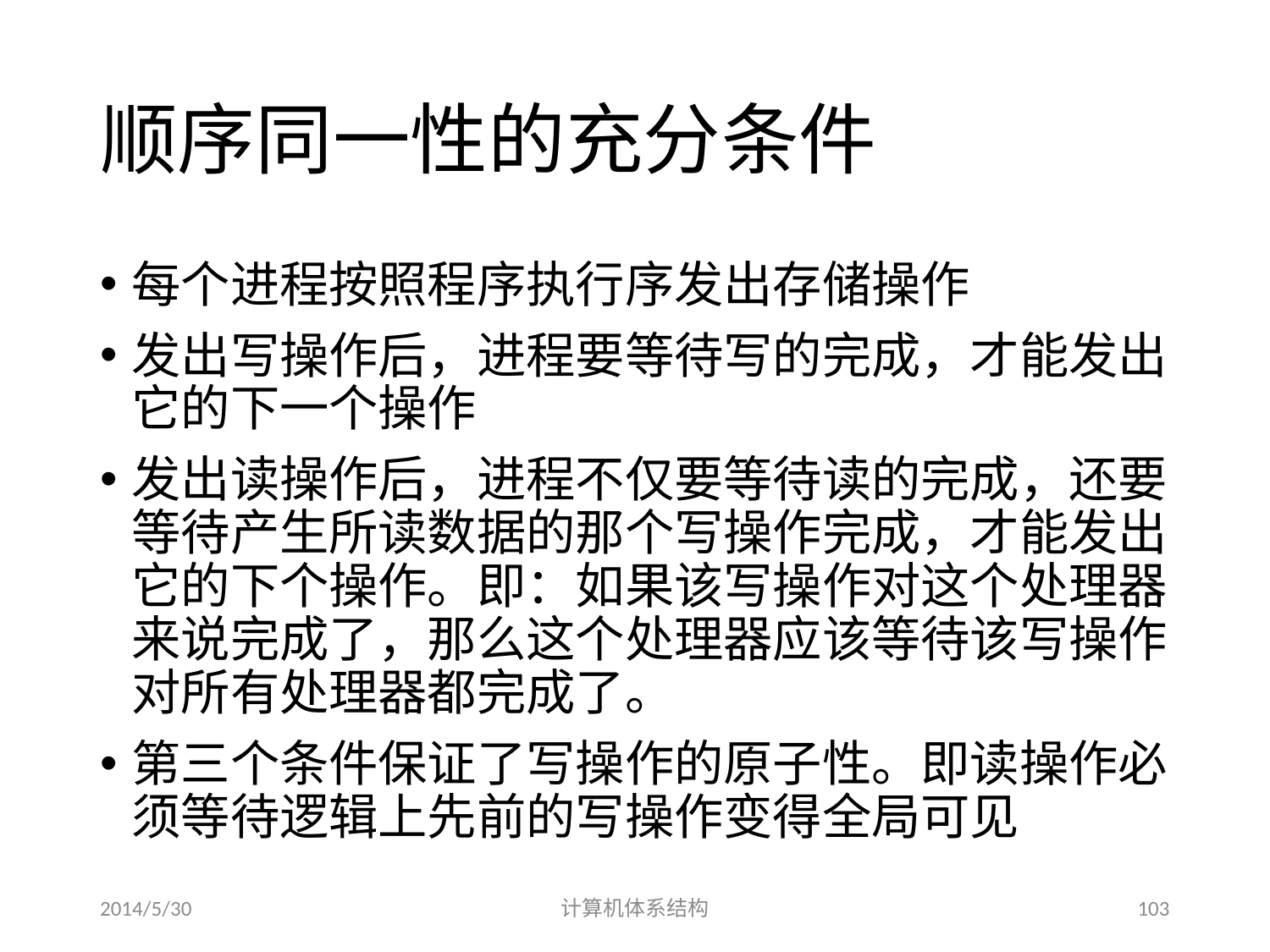

# 顺序同一性的充分条件
每个进程按照程序执行序发出存储操作
发出写操作后，进程要等待写的完成，才能发出它的下一个操作
发出读操作后，进程不仅要等待读的完成，还要等待产生所读数据的那个写操作完成，才能发出它的下个操作。即：如果该写操作对这个处理器来说完成了，那么这个处理器应该等待该写操作对所有处理器都完成了。
第三个条件保证了写操作的原子性。即读操作必须等待逻辑上先前的写操作变得全局可见
2014/5/30
计算机体系结构
103